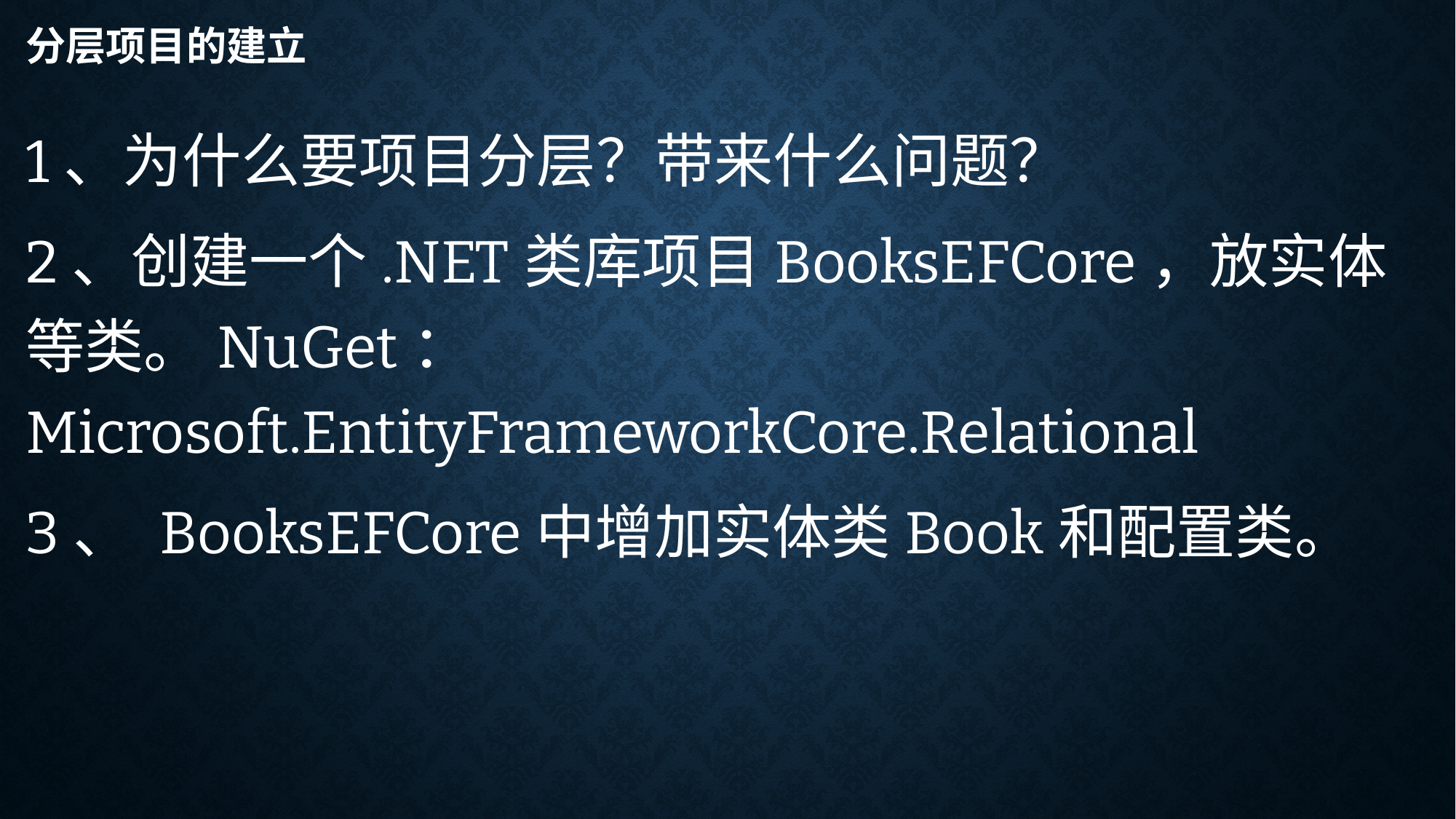

# 分层项目的建立
1、为什么要项目分层？带来什么问题？
2、创建一个.NET类库项目BooksEFCore，放实体等类。NuGet：Microsoft.EntityFrameworkCore.Relational
3、 BooksEFCore中增加实体类Book和配置类。